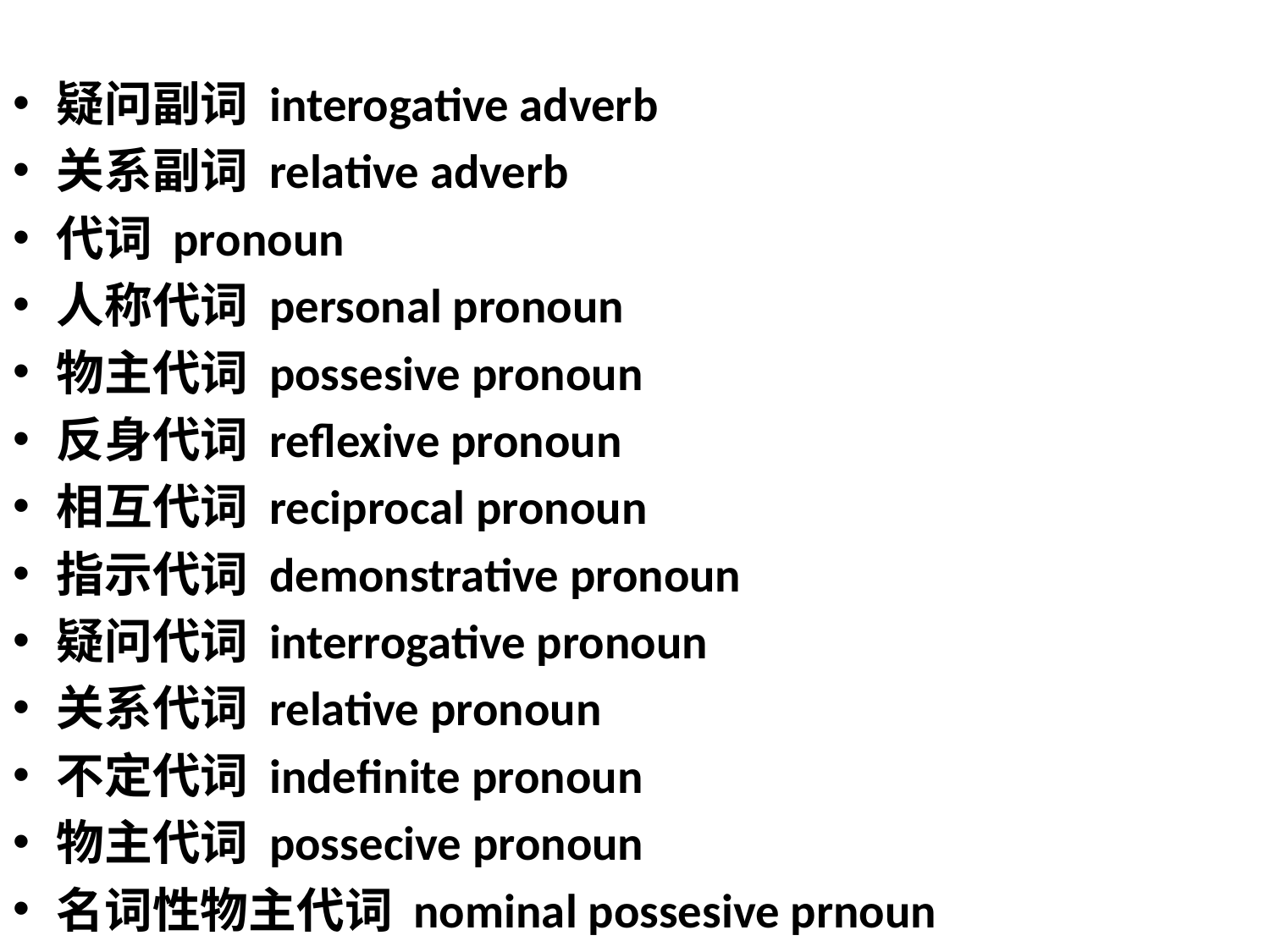

疑问副词 interogative adverb
关系副词 relative adverb
代词 pronoun
人称代词 personal pronoun
物主代词 possesive pronoun
反身代词 reflexive pronoun
相互代词 reciprocal pronoun
指示代词 demonstrative pronoun
疑问代词 interrogative pronoun
关系代词 relative pronoun
不定代词 indefinite pronoun
物主代词 possecive pronoun
名词性物主代词 nominal possesive prnoun